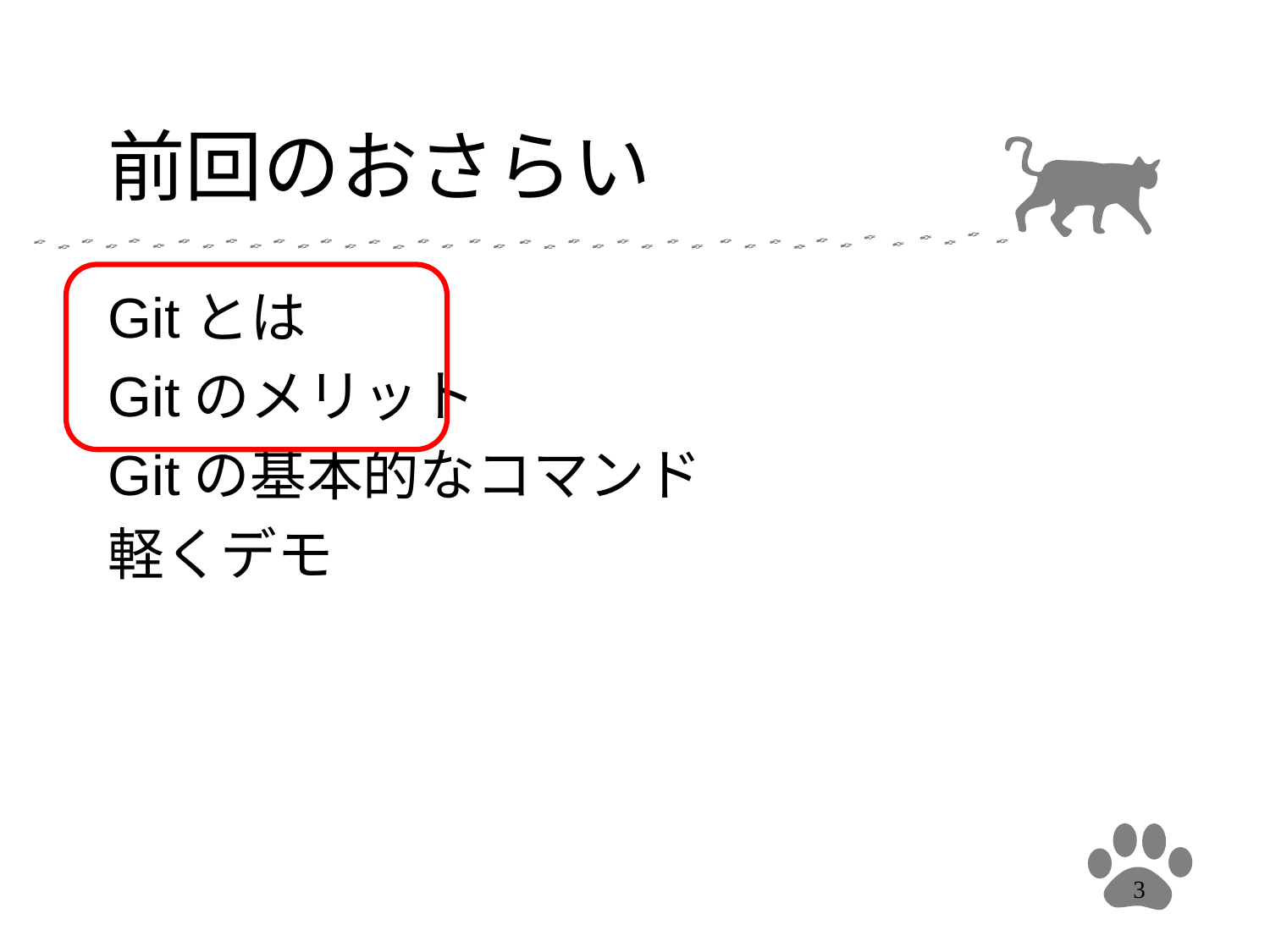

# 前回のおさらい

Gitとは
Gitのメリット
Gitの基本的なコマンド
軽くデモ

3